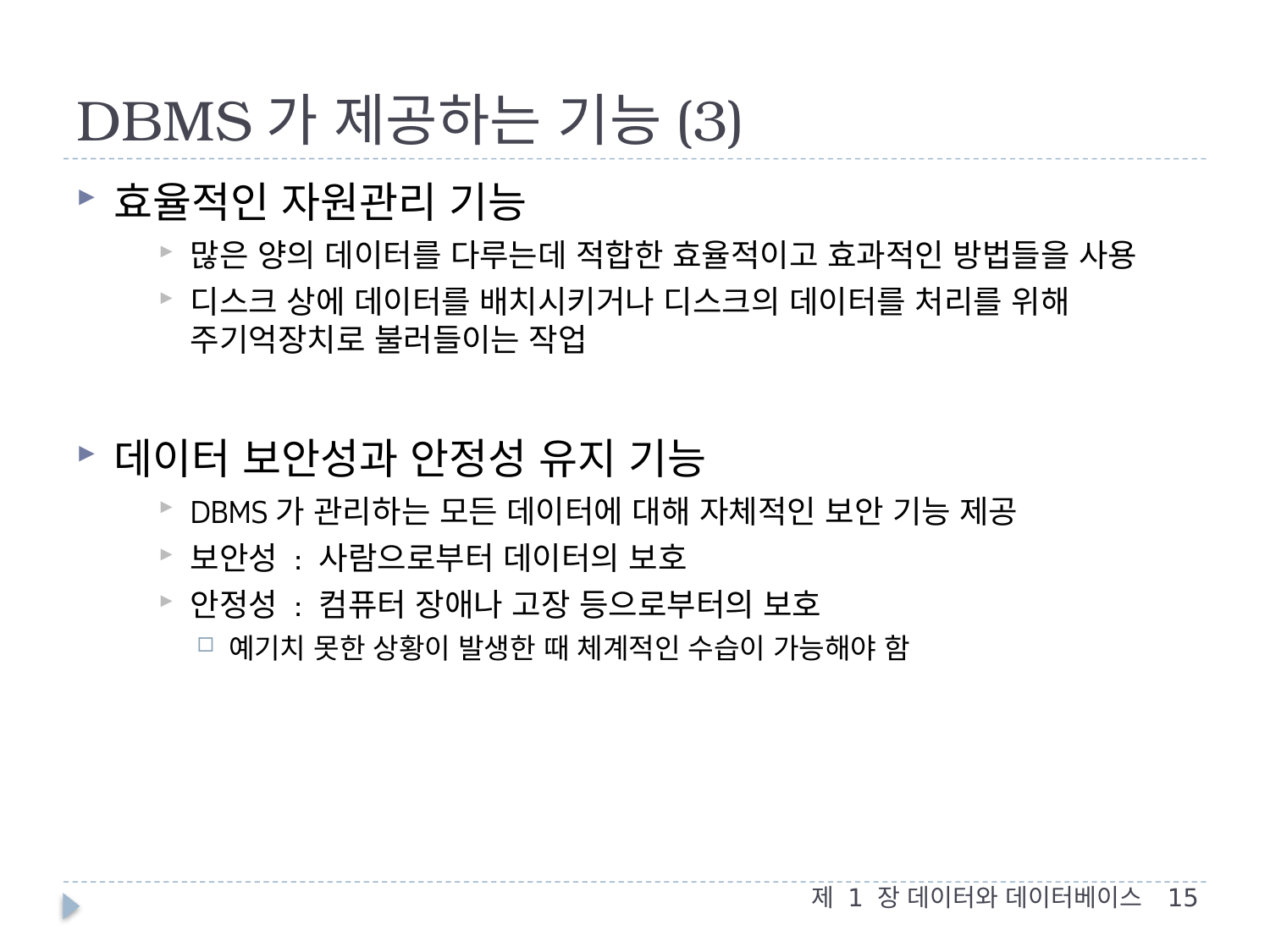

# DBMS가 제공하는 기능(3)
효율적인 자원관리 기능
많은 양의 데이터를 다루는데 적합한 효율적이고 효과적인 방법들을 사용
디스크 상에 데이터를 배치시키거나 디스크의 데이터를 처리를 위해 주기억장치로 불러들이는 작업

데이터 보안성과 안정성 유지 기능
DBMS가 관리하는 모든 데이터에 대해 자체적인 보안 기능 제공
보안성 : 사람으로부터 데이터의 보호
안정성 : 컴퓨터 장애나 고장 등으로부터의 보호
예기치 못한 상황이 발생한 때 체계적인 수습이 가능해야 함
제 1 장 데이터와 데이터베이스
15